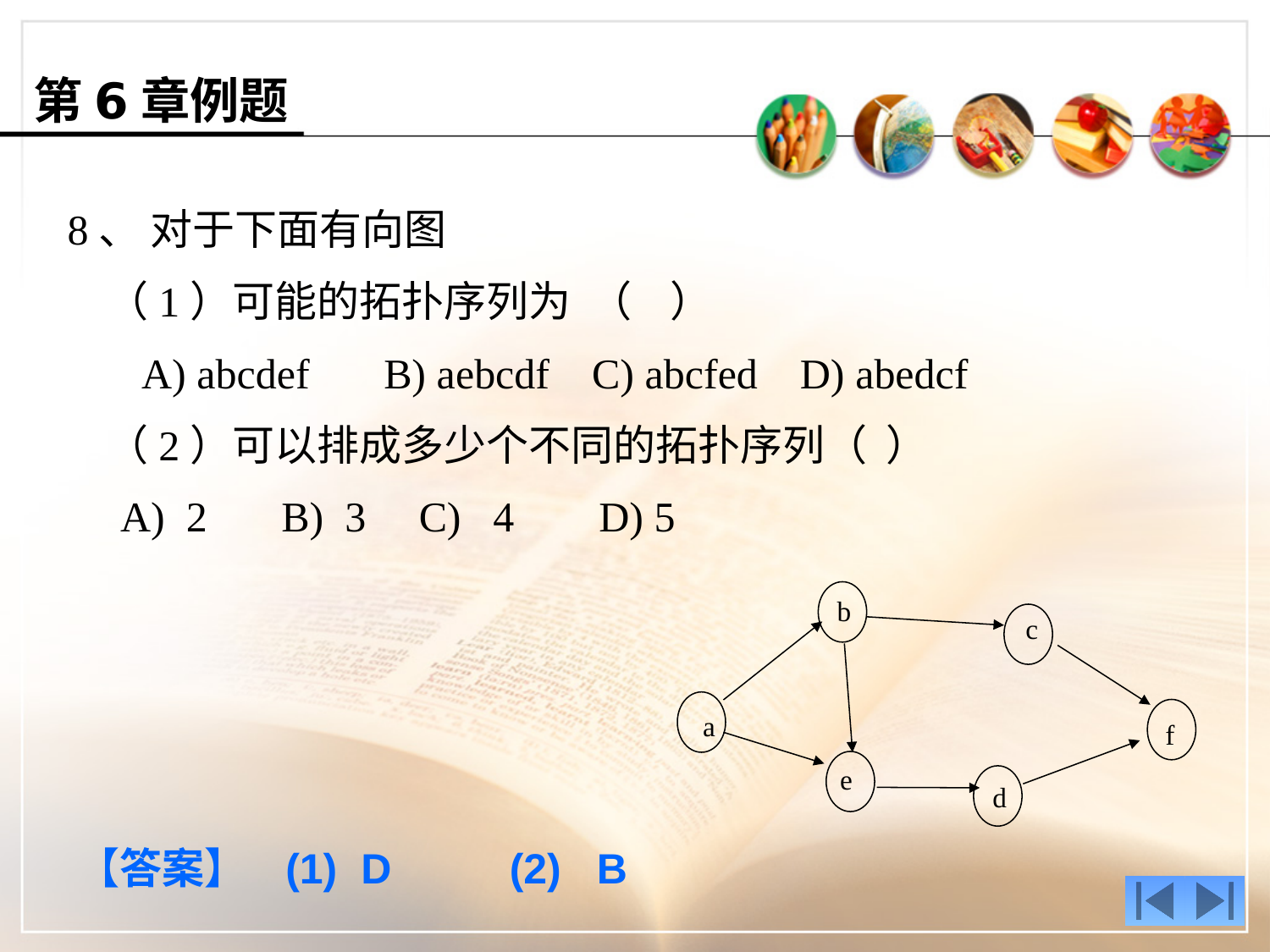

第6章例题
8、 对于下面有向图
   （1）可能的拓扑序列为  （    ）
       A) abcdef       B) aebcdf    C) abcfed    D) abedcf
   （2）可以排成多少个不同的拓扑序列（  ）
     A)  2       B)  3     C)   4        D) 5

b

c

a
f

e

d

【答案】   (1)  D          (2)   B